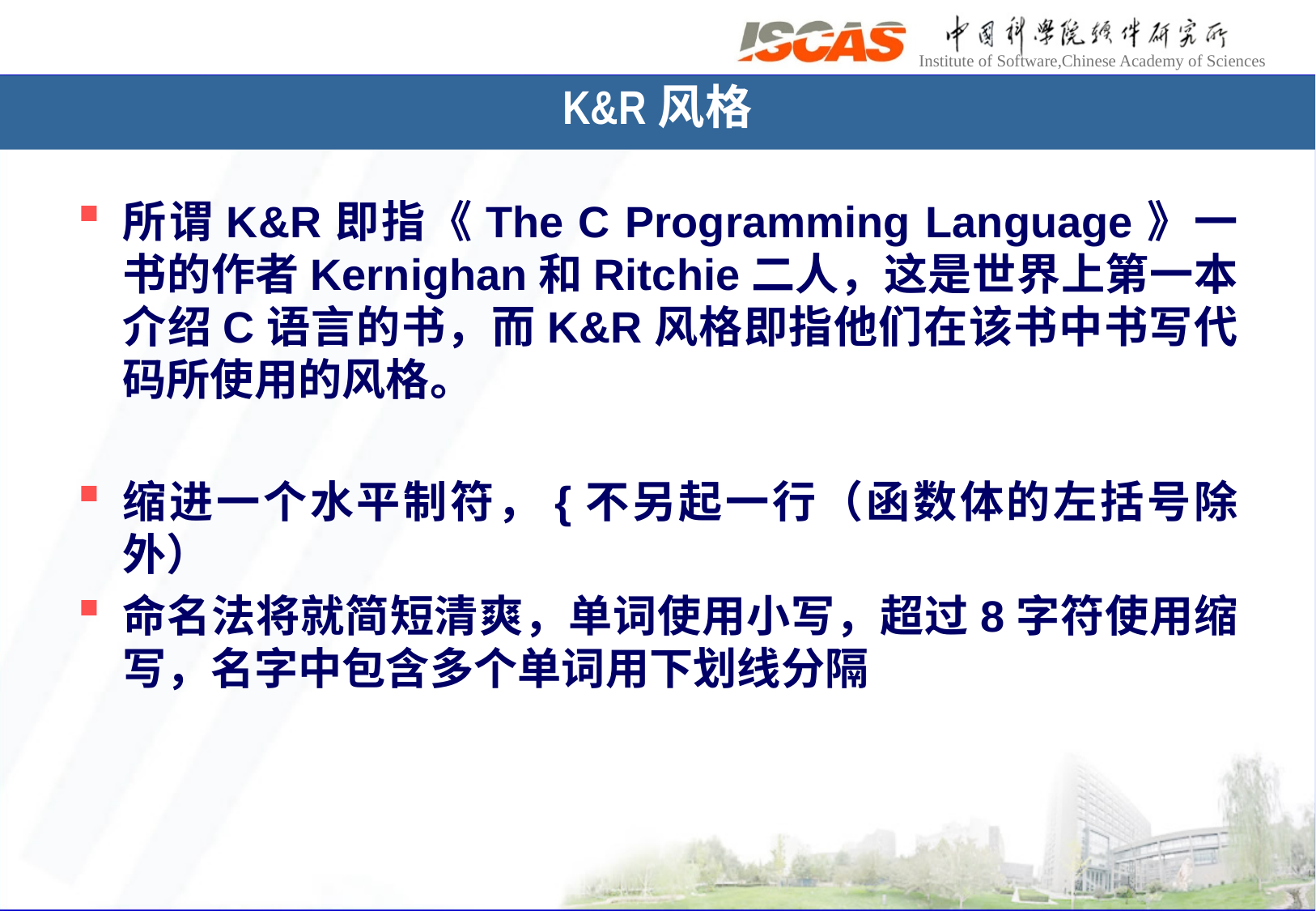

# K&R风格
所谓K&R即指《The C Programming Language》一书的作者Kernighan和Ritchie二人，这是世界上第一本介绍C语言的书，而K&R风格即指他们在该书中书写代码所使用的风格。

缩进一个水平制符，{不另起一行（函数体的左括号除外）
命名法将就简短清爽，单词使用小写，超过8字符使用缩写，名字中包含多个单词用下划线分隔